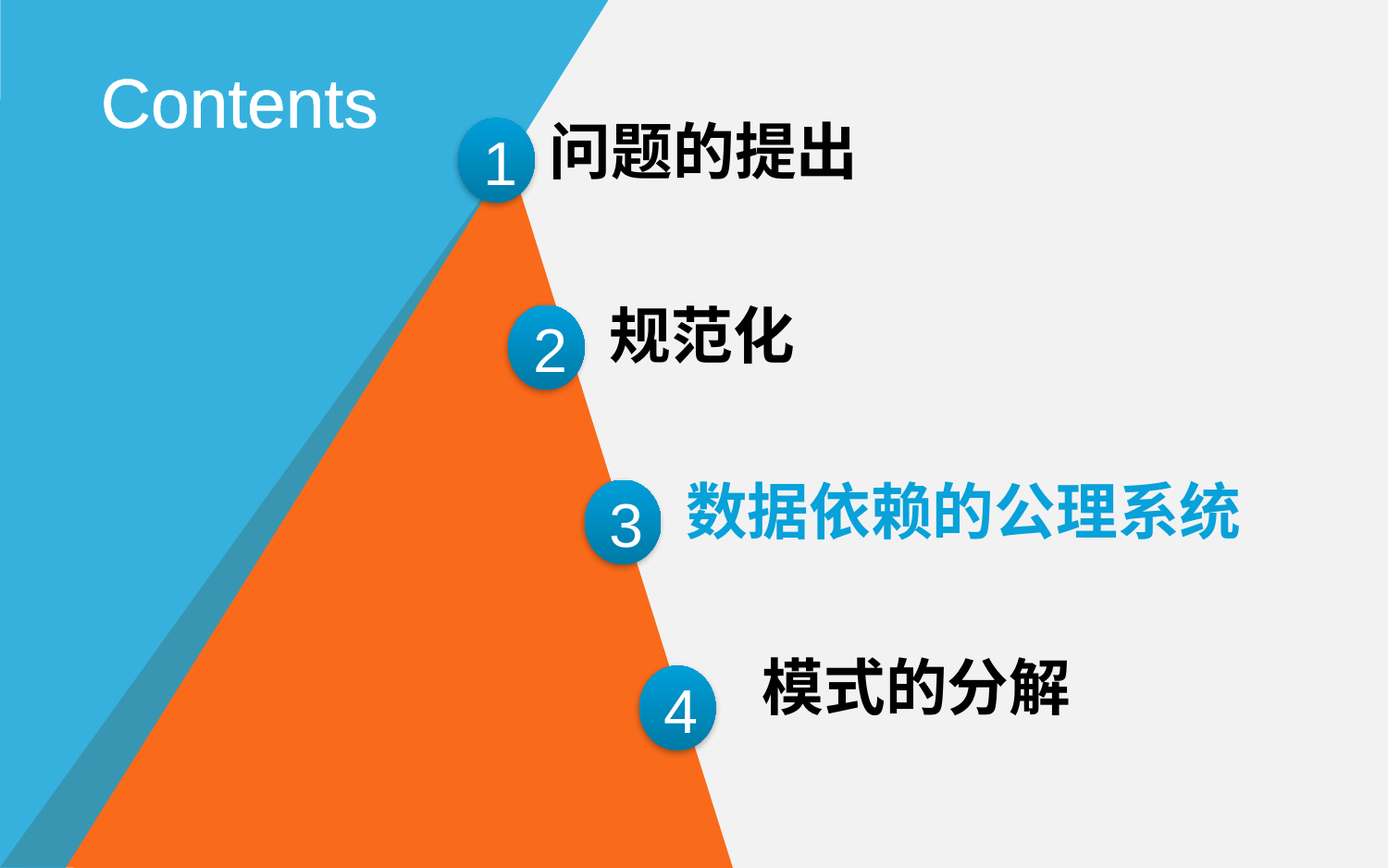

Contents
问题的提出
1
规范化
2
数据依赖的公理系统
3
模式的分解
4